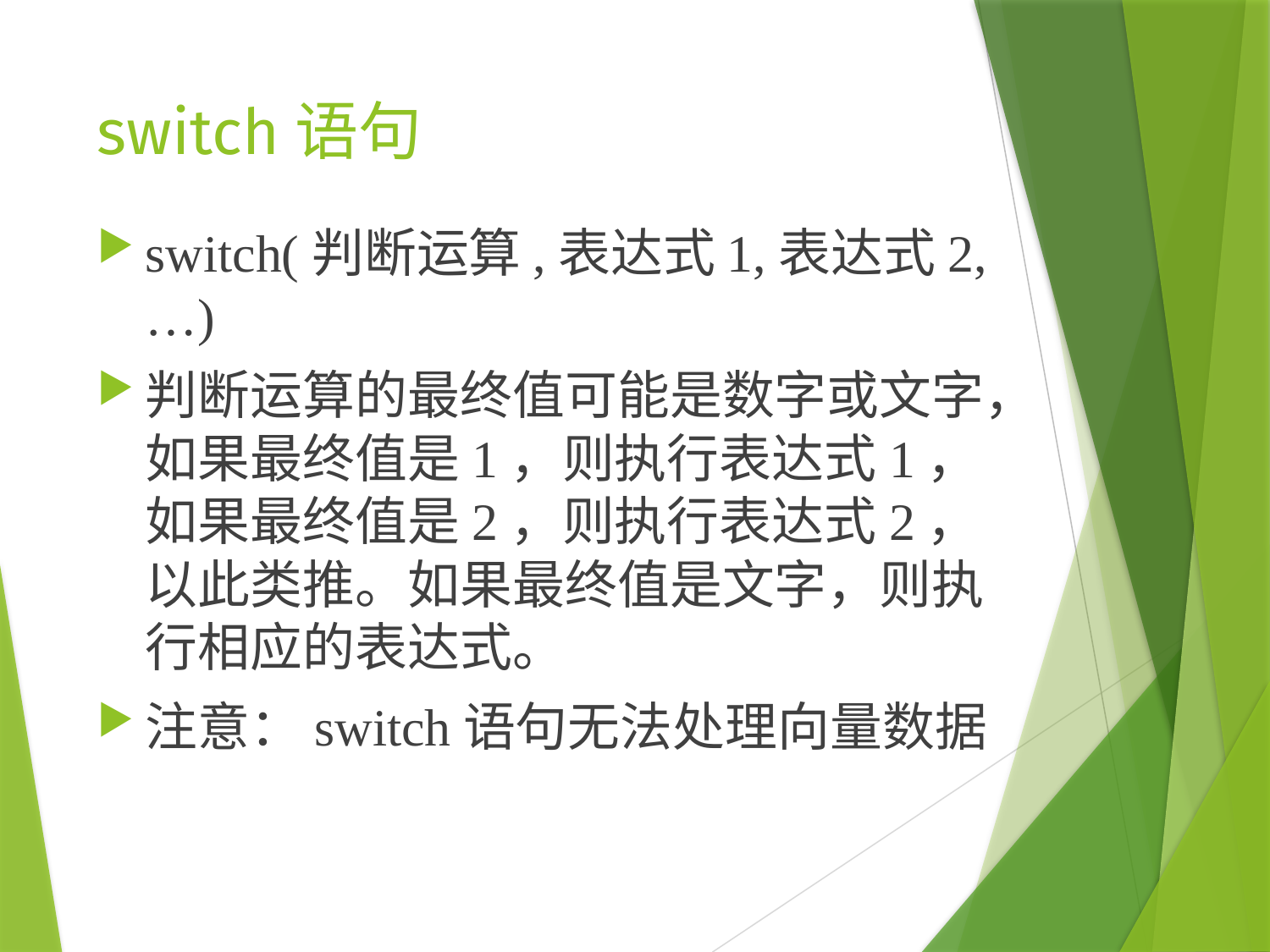

# switch语句
switch(判断运算,表达式1,表达式2,…)
判断运算的最终值可能是数字或文字，如果最终值是1，则执行表达式1，如果最终值是2，则执行表达式2，以此类推。如果最终值是文字，则执行相应的表达式。
注意：switch语句无法处理向量数据